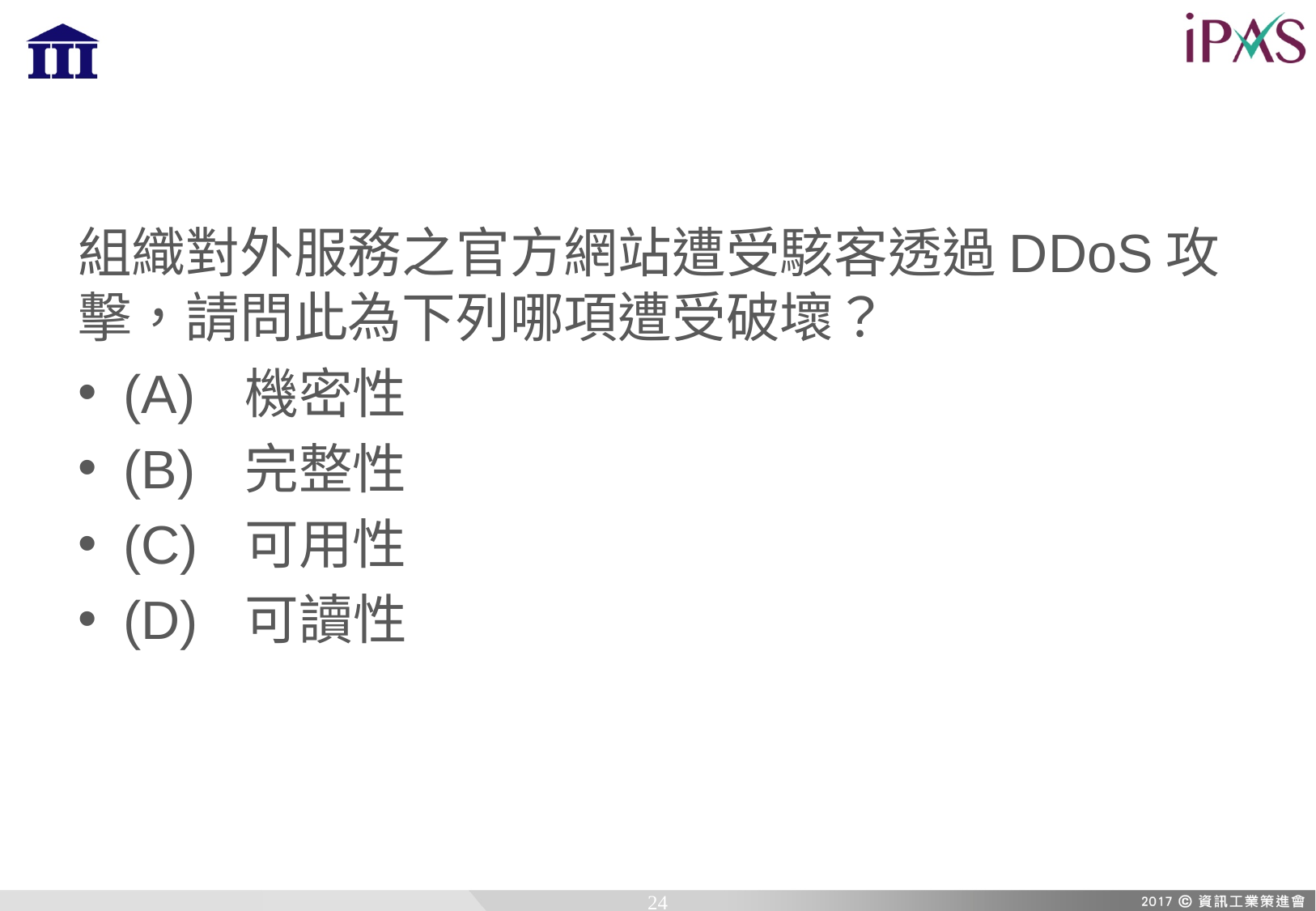

組織對外服務之官方網站遭受駭客透過DDoS攻擊，請問此為下列哪項遭受破壞？
(A)	機密性
(B)	完整性
(C)	可用性
(D)	可讀性
24